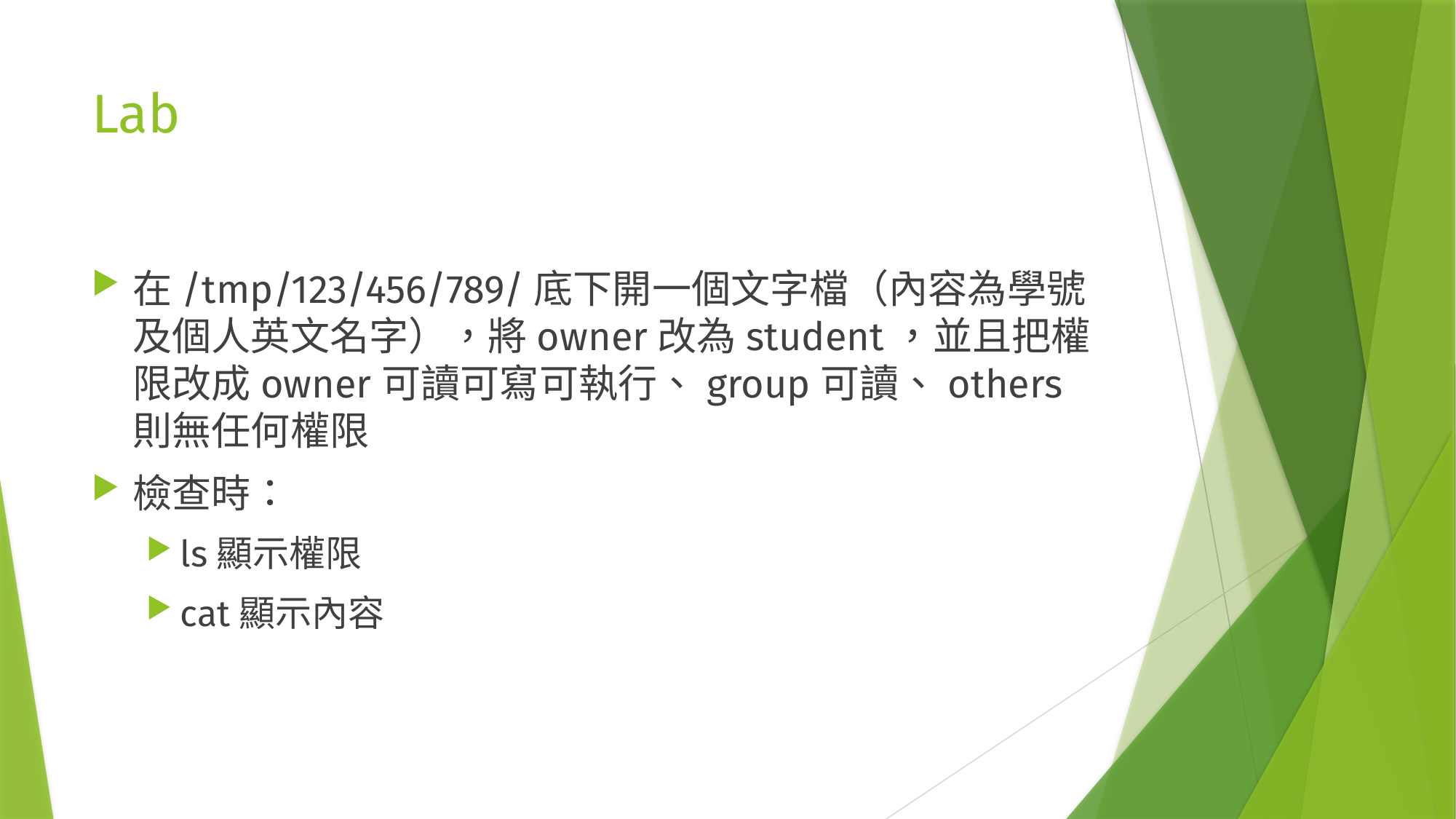

# Lab
在/tmp/123/456/789/底下開一個文字檔（內容為學號及個人英文名字），將owner改為student，並且把權限改成owner可讀可寫可執行、group可讀、others則無任何權限
檢查時：
ls顯示權限
cat顯示內容